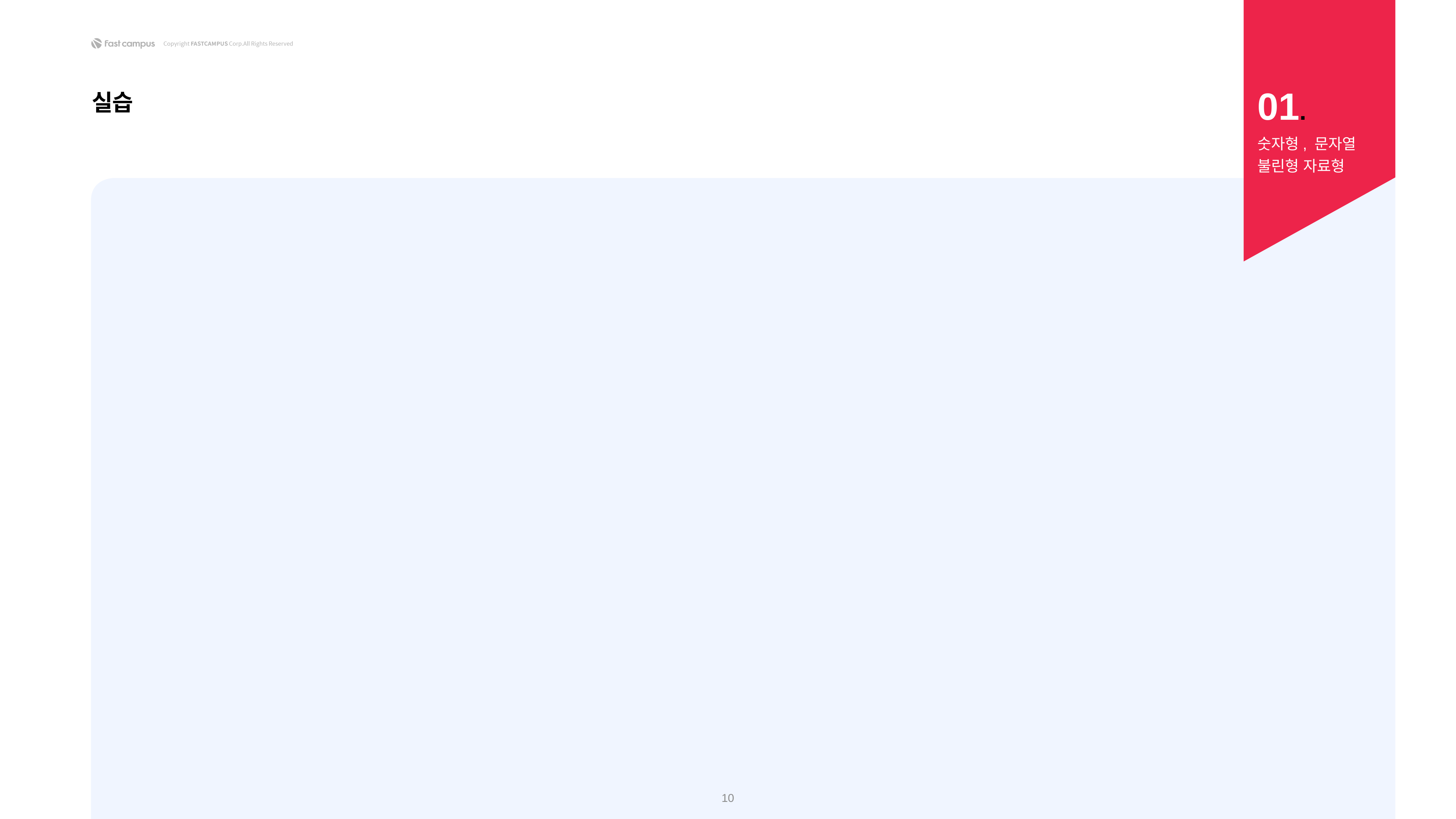

01.
실습
숫자형, 문자열
불린형 자료형

10